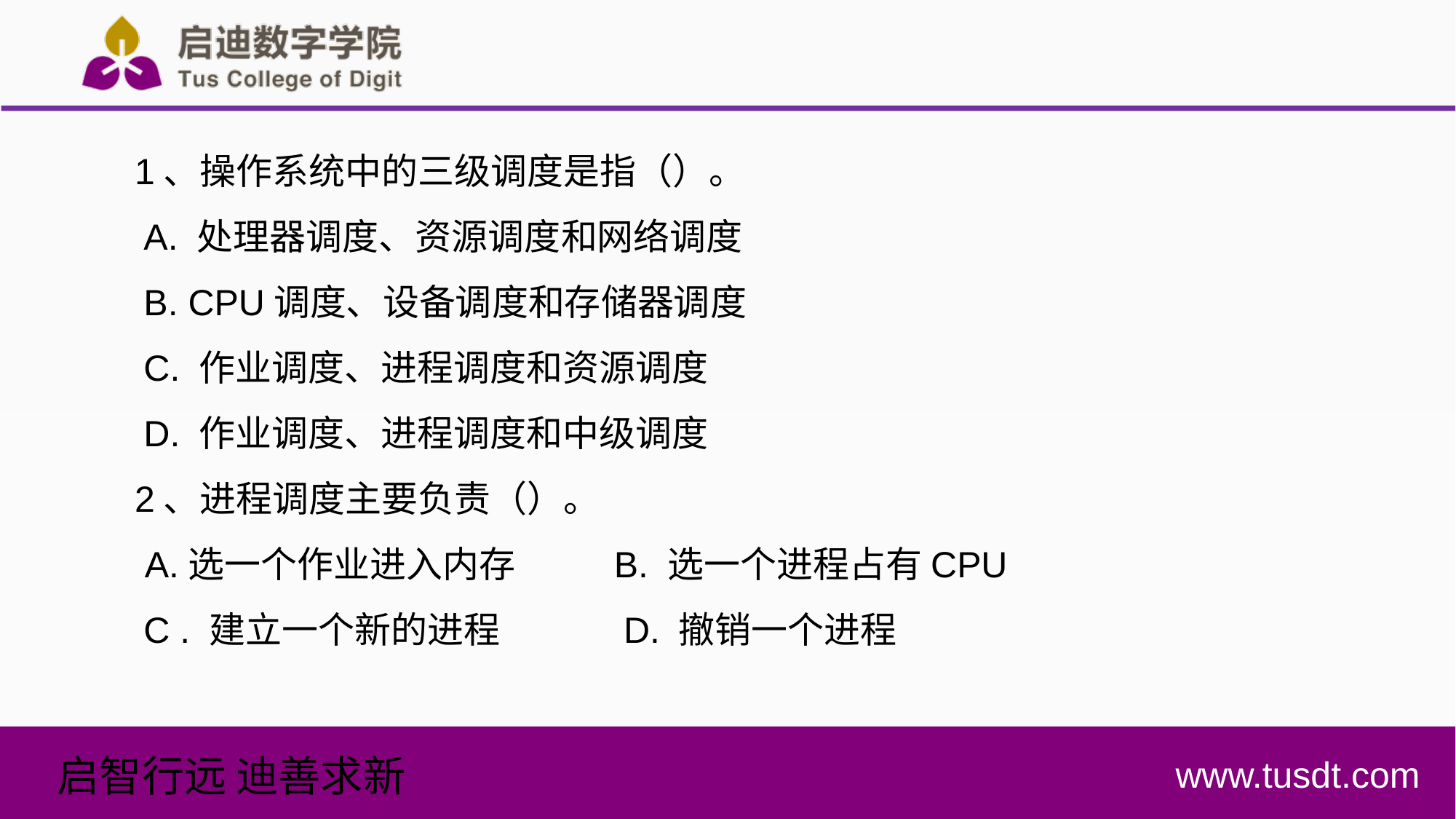

1、操作系统中的三级调度是指（）。
A. 处理器调度、资源调度和网络调度
B. CPU调度、设备调度和存储器调度
C. 作业调度、进程调度和资源调度
D. 作业调度、进程调度和中级调度
2、进程调度主要负责（）。
 A.选一个作业进入内存           B. 选一个进程占有CPU
C . 建立一个新的进程              D. 撤销一个进程